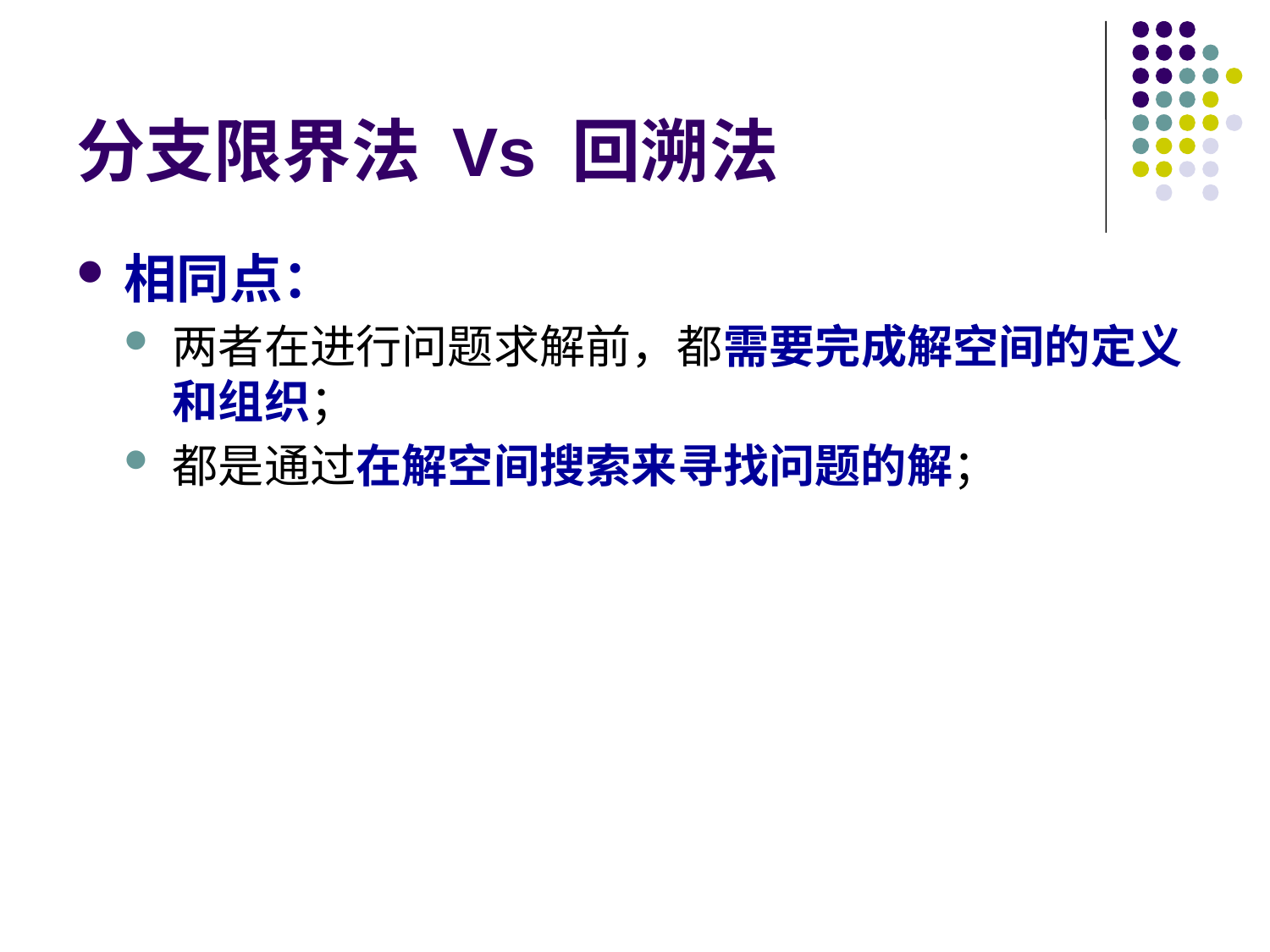

# 分支限界法 Vs 回溯法
相同点：
两者在进行问题求解前，都需要完成解空间的定义和组织；
都是通过在解空间搜索来寻找问题的解；